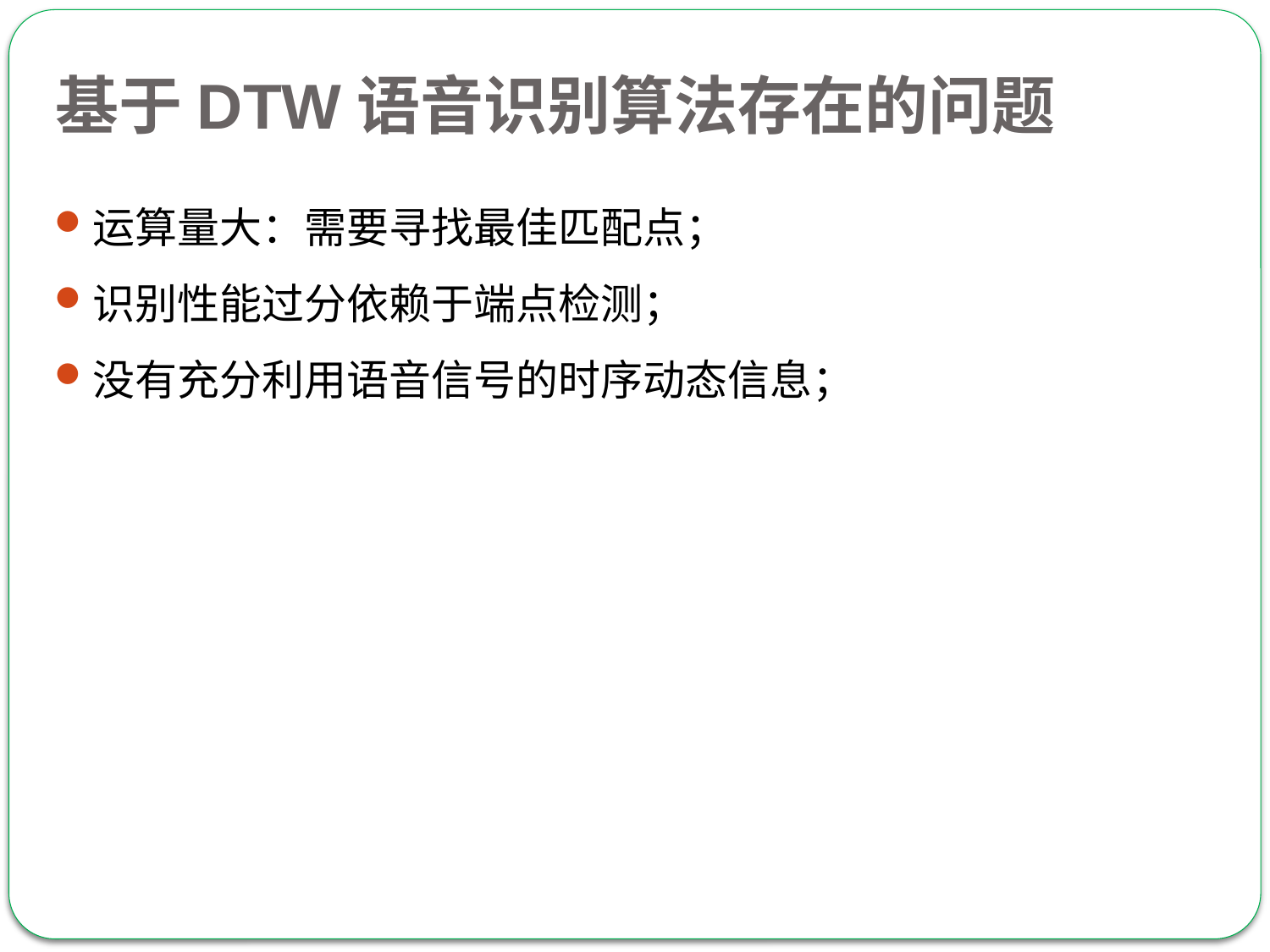

# 基于DTW语音识别算法存在的问题
运算量大：需要寻找最佳匹配点；
识别性能过分依赖于端点检测；
没有充分利用语音信号的时序动态信息；